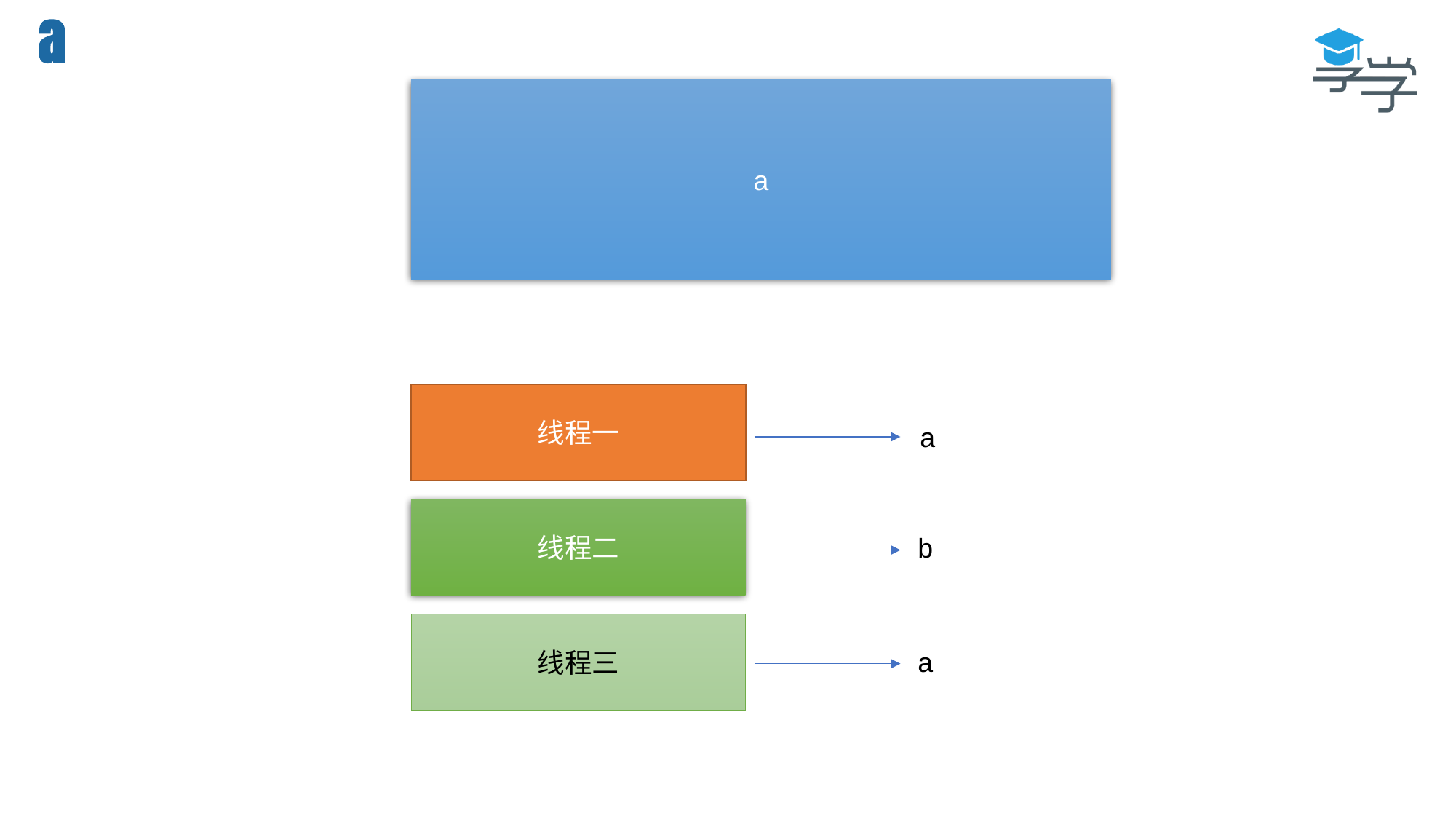

a
a

线程一
a
线程二

b
线程三
a